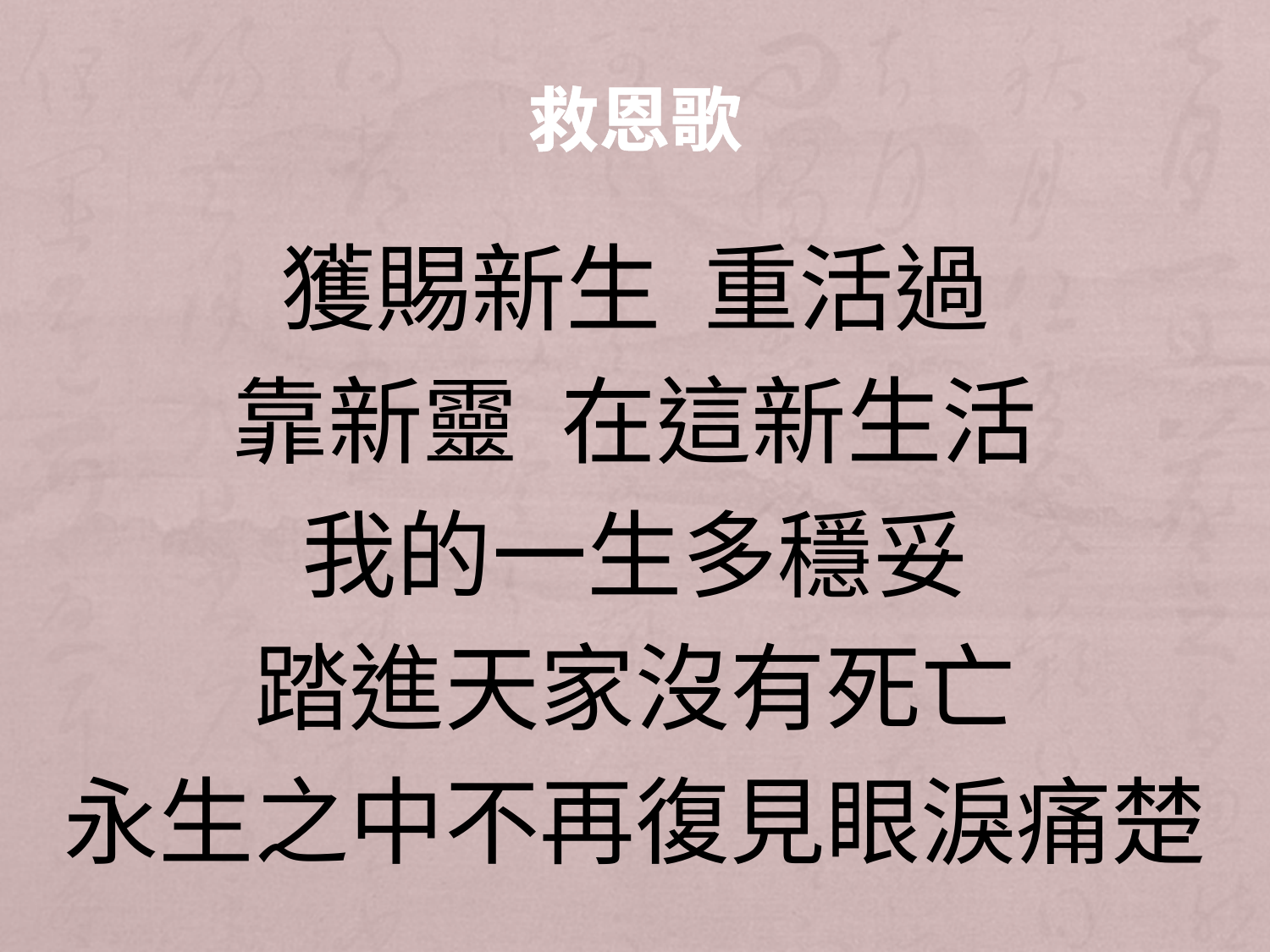

# 救恩歌
獲賜新生  重活過
靠新靈  在這新生活
我的一生多穩妥
踏進天家沒有死亡
永生之中不再復見眼淚痛楚